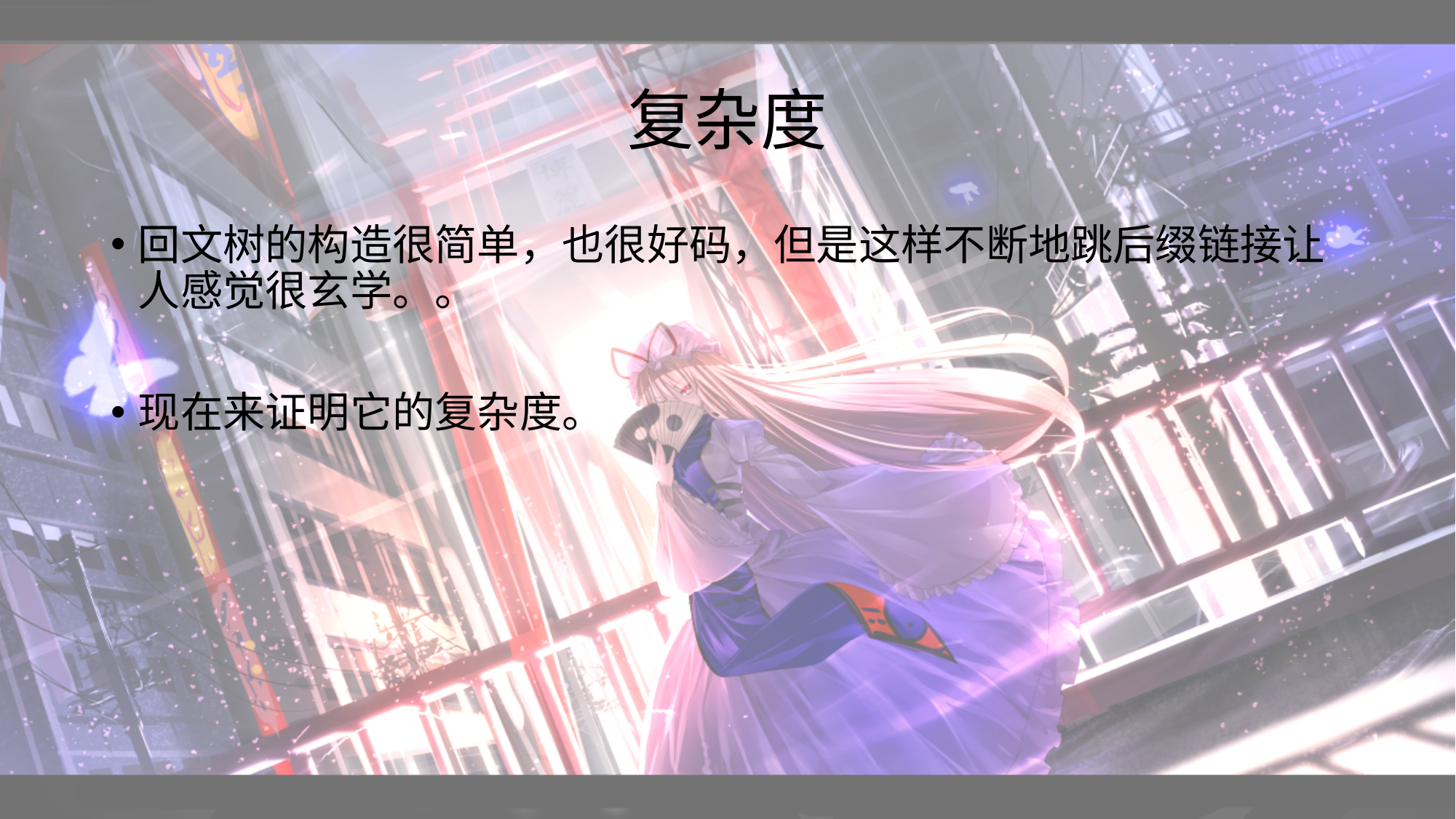

# 复杂度
回文树的构造很简单，也很好码，但是这样不断地跳后缀链接让人感觉很玄学。。

现在来证明它的复杂度。